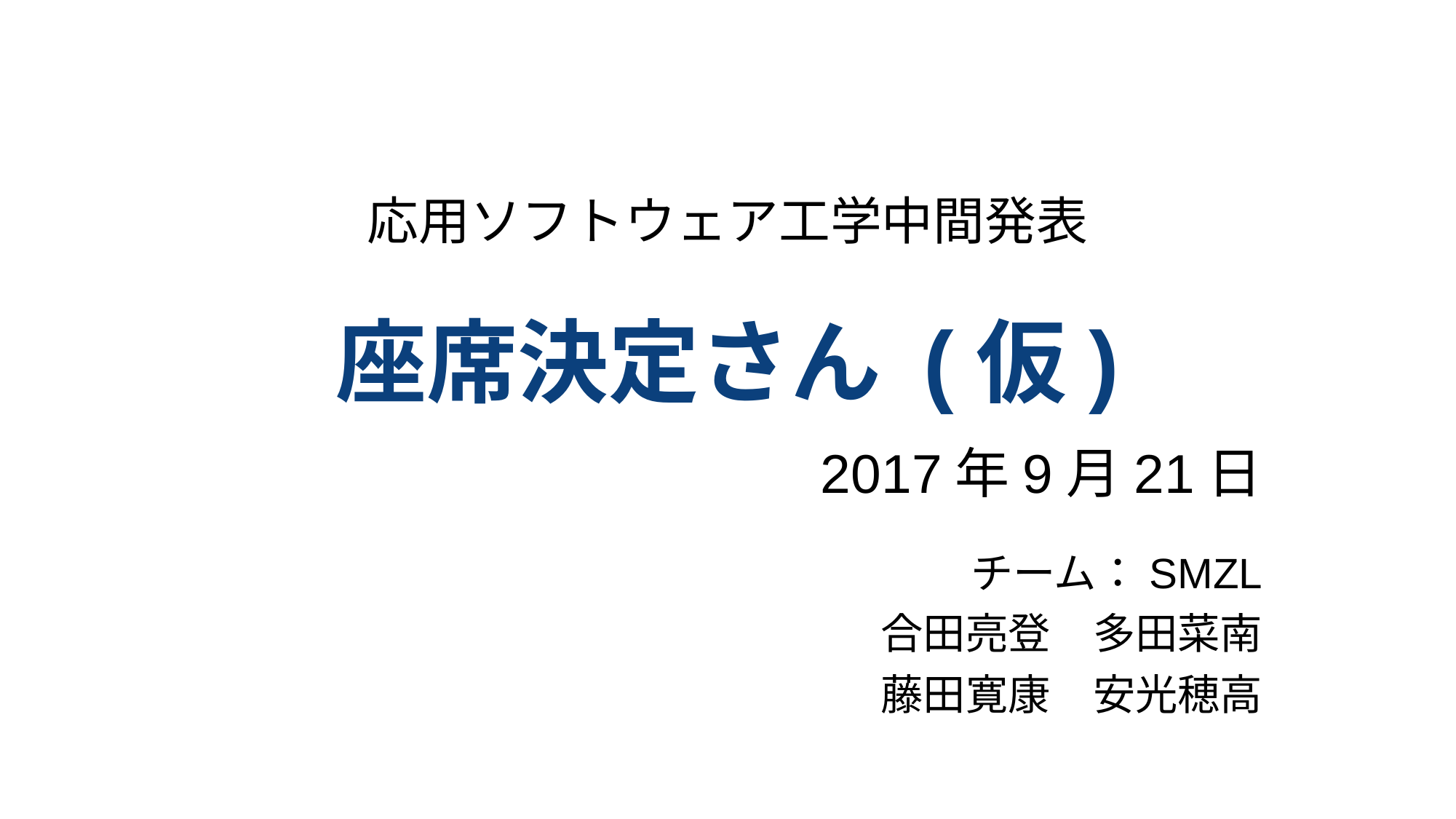

# 応用ソフトウェア工学中間発表 座席決定さん (仮)
2017年9月21日

チーム：SMZL
合田亮登　多田菜南
藤田寛康　安光穂高